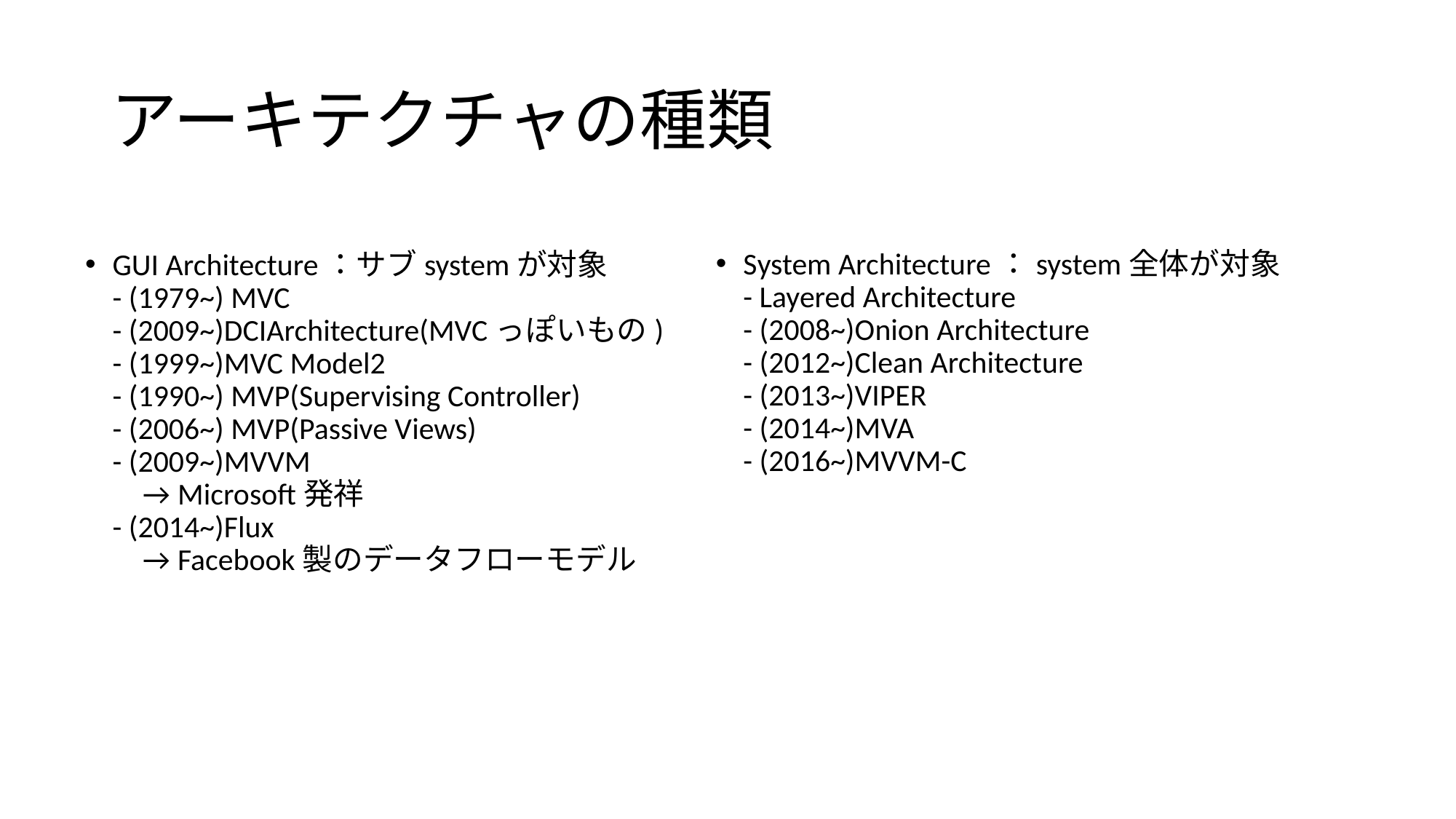

# アーキテクチャの種類
System Architecture：system全体が対象
- Layered Architecture
- (2008~)Onion Architecture
- (2012~)Clean Architecture
- (2013~)VIPER
- (2014~)MVA
- (2016~)MVVM-C

GUI Architecture：サブsystemが対象
- (1979~) MVC
- (2009~)DCIArchitecture(MVCっぽいもの)
- (1999~)MVC Model2
- (1990~) MVP(Supervising Controller)
- (2006~) MVP(Passive Views)
- (2009~)MVVM
　→Microsoft発祥
- (2014~)Flux
　→Facebook製のデータフローモデル